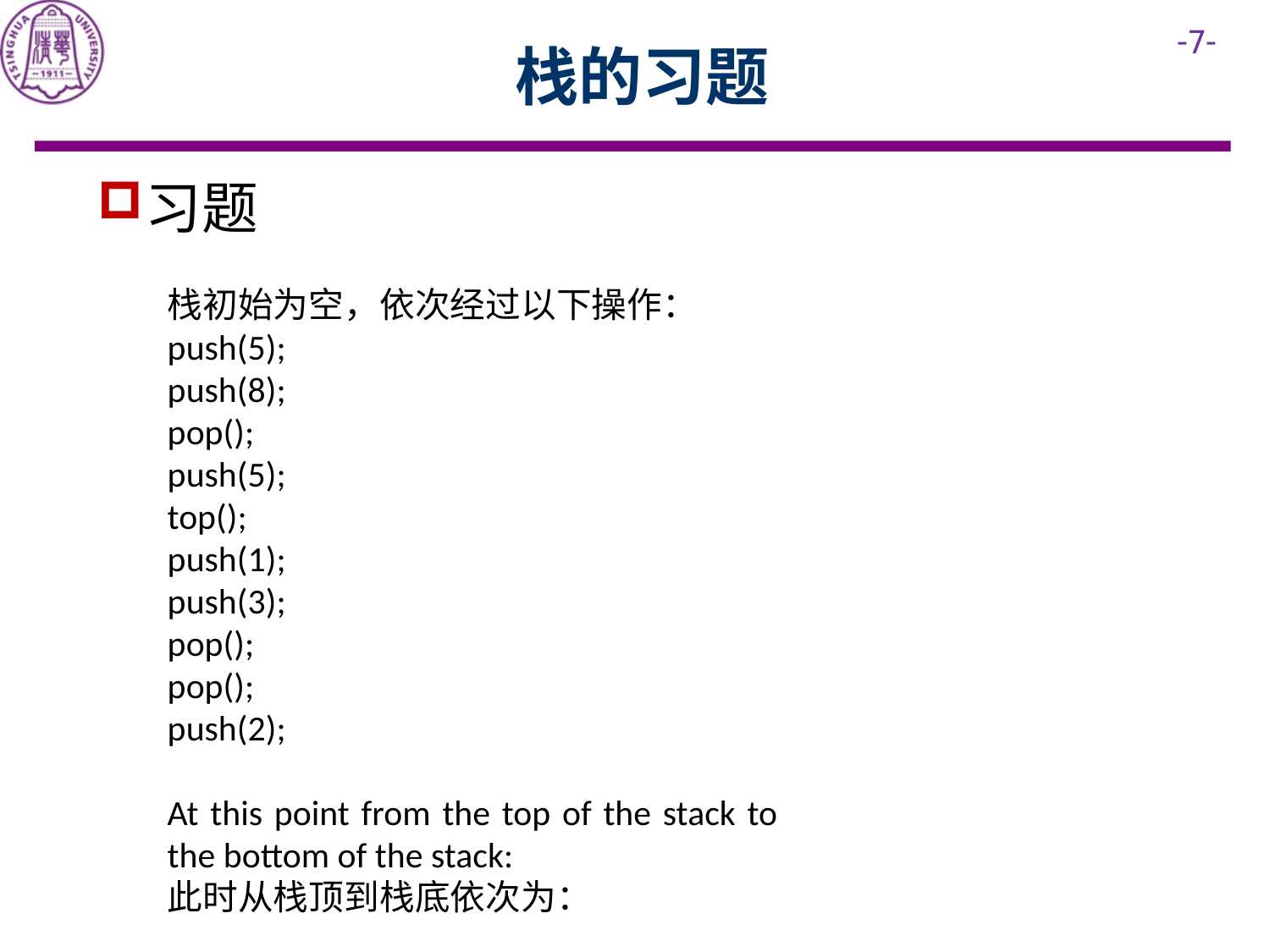

# 栈的习题
习题
栈初始为空，依次经过以下操作：
push(5);
push(8);
pop();
push(5);
top();
push(1);
push(3);
pop();
pop();
push(2);

At this point from the top of the stack to the bottom of the stack:
此时从栈顶到栈底依次为：